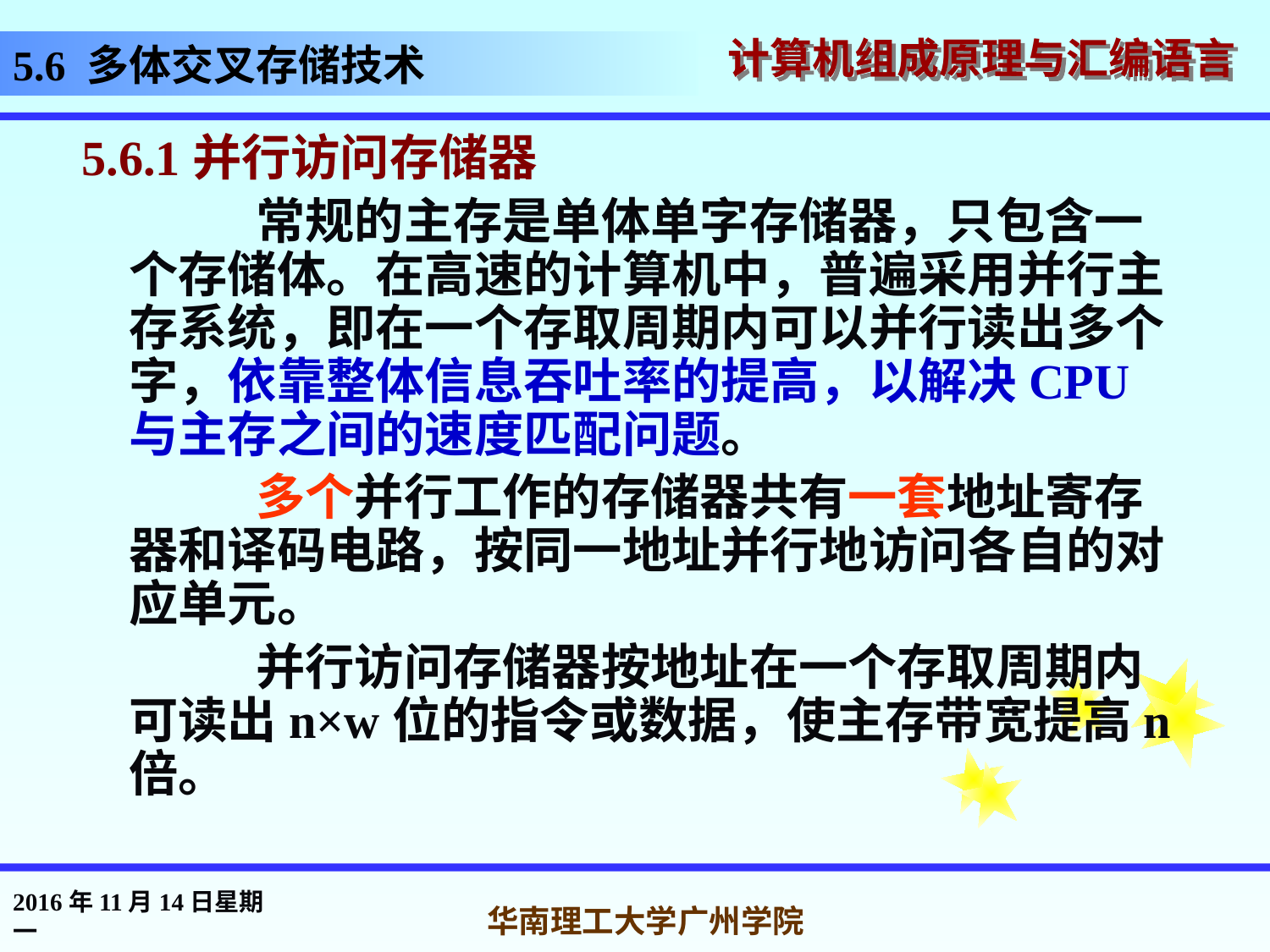

# 5.6 多体交叉存储技术
5.6.1并行访问存储器
		常规的主存是单体单字存储器，只包含一个存储体。在高速的计算机中，普遍采用并行主存系统，即在一个存取周期内可以并行读出多个字，依靠整体信息吞吐率的提高，以解决CPU与主存之间的速度匹配问题。
		多个并行工作的存储器共有一套地址寄存器和译码电路，按同一地址并行地访问各自的对应单元。
		并行访问存储器按地址在一个存取周期内可读出n×w位的指令或数据，使主存带宽提高n倍。
2016年11月14日星期一
华南理工大学广州学院